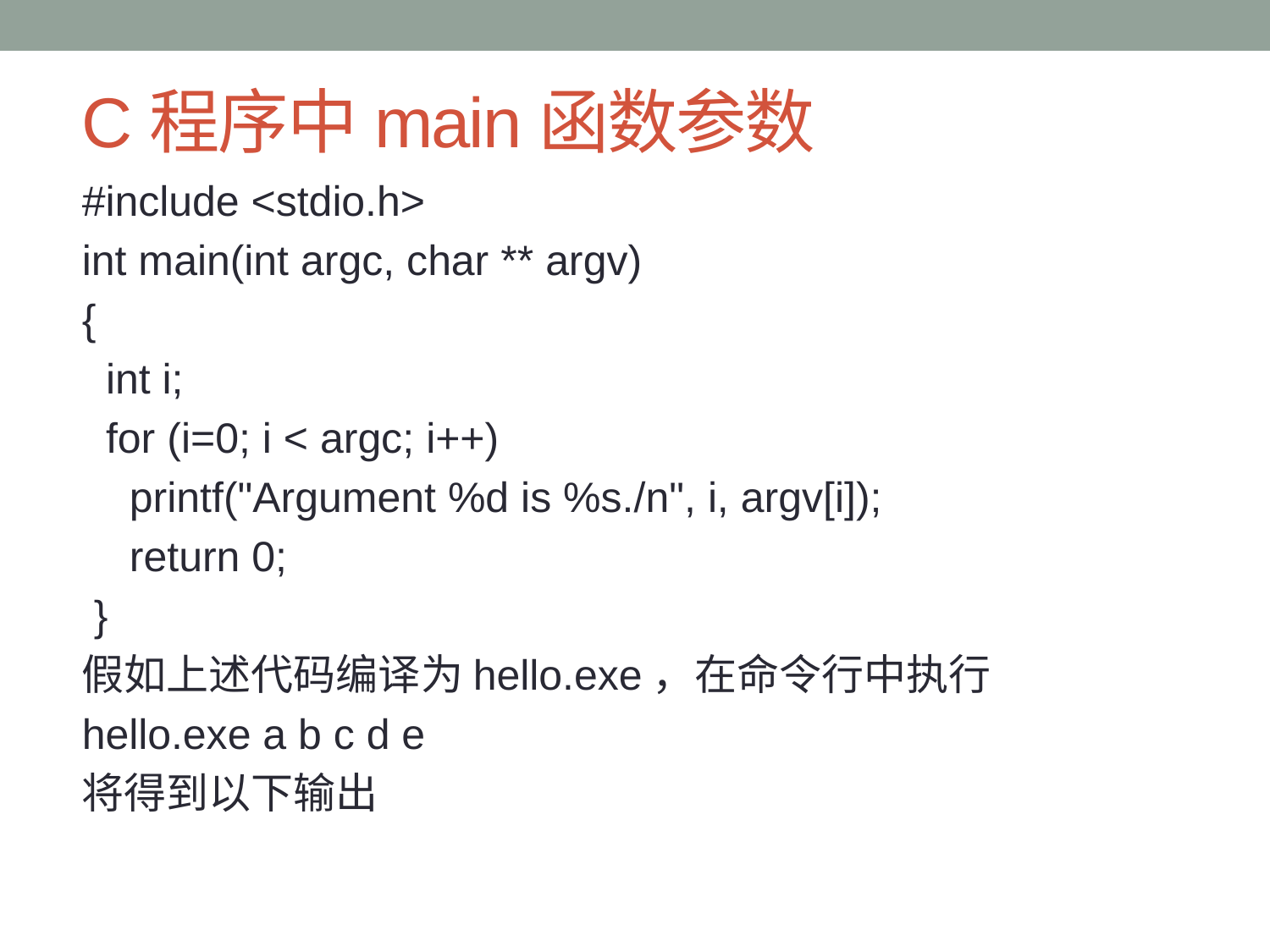

# C程序中main函数参数
#include <stdio.h>
int main(int argc, char ** argv)
{
  int i;
  for (i=0; i < argc; i++)
    printf("Argument %d is %s./n", i, argv[i]);
    return 0;
 }
假如上述代码编译为hello.exe，在命令行中执行
hello.exe a b c d e
将得到以下输出